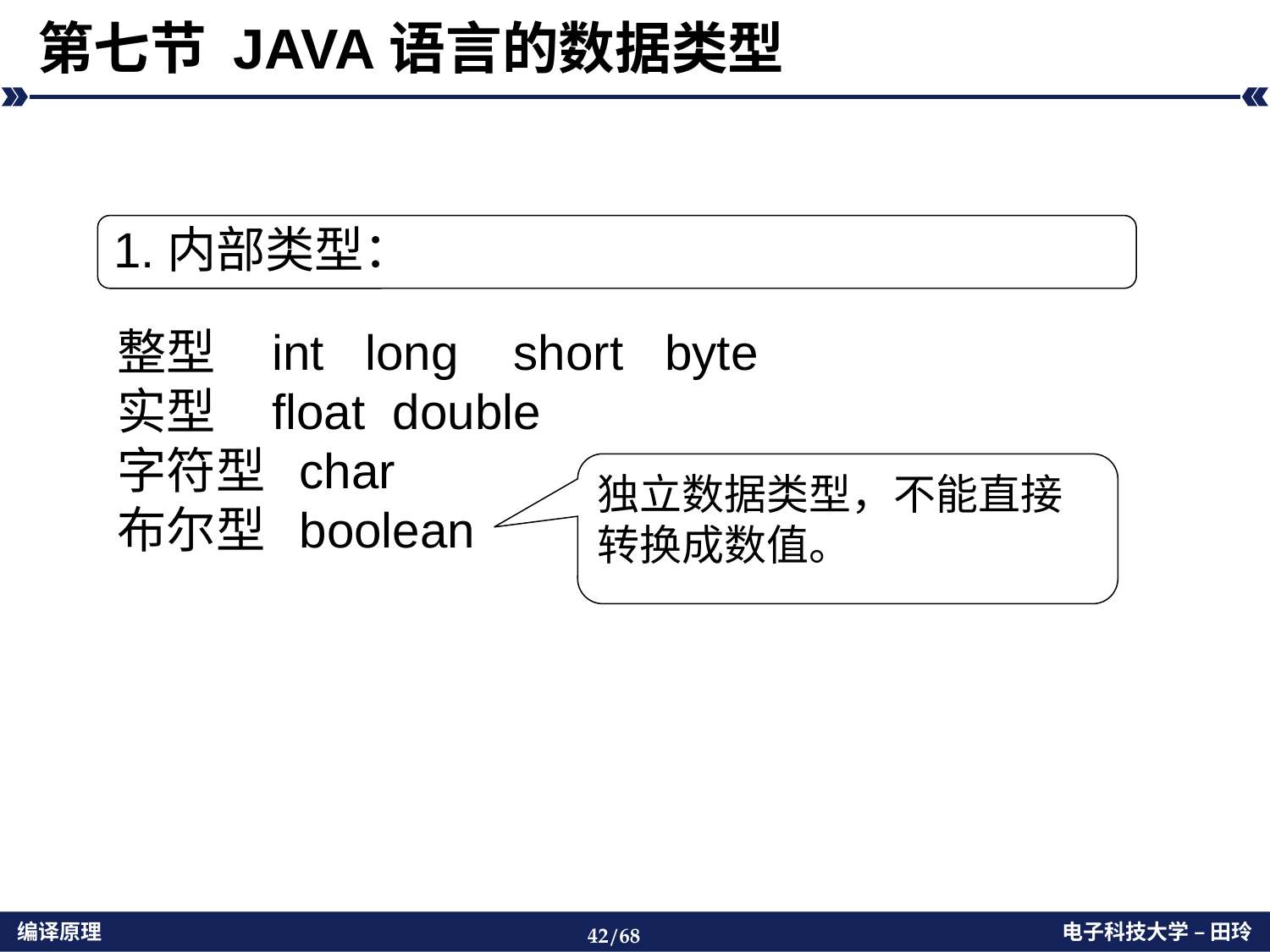

# 第七节 JAVA语言的数据类型
1.内部类型：
整型    int   long    short   byte
实型    float  double
字符型  char
布尔型  boolean
独立数据类型，不能直接转换成数值。